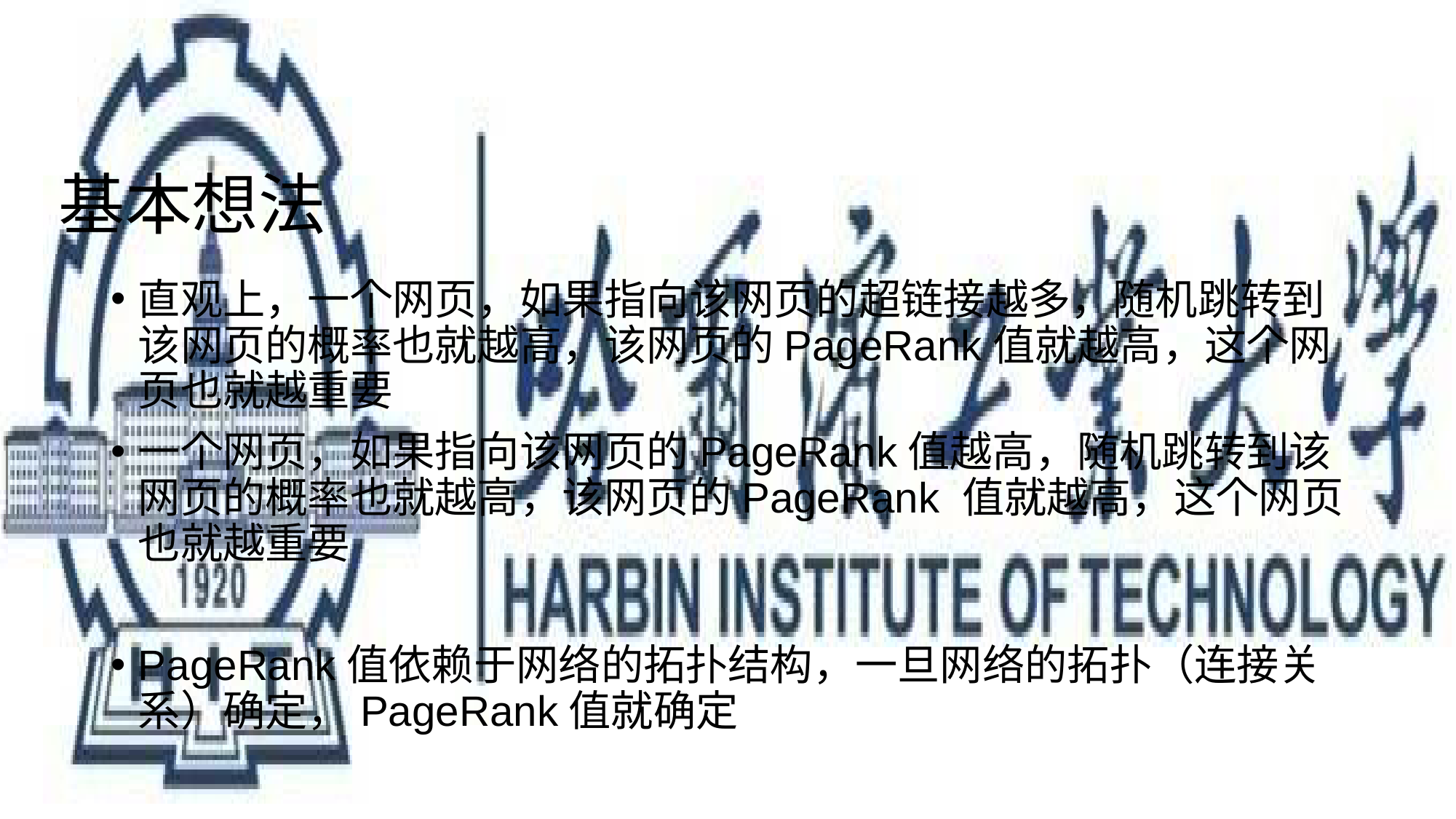

# 基本想法
直观上，一个网页，如果指向该网页的超链接越多，随机跳转到该网页的概率也就越高，该网页的PageRank值就越高，这个网页也就越重要
一个网页，如果指向该网页的PageRank值越高，随机跳转到该网页的概率也就越高，该网页的PageRank 值就越高，这个网页也就越重要

PageRank值依赖于网络的拓扑结构，一旦网络的拓扑（连接关系）确定，PageRank值就确定